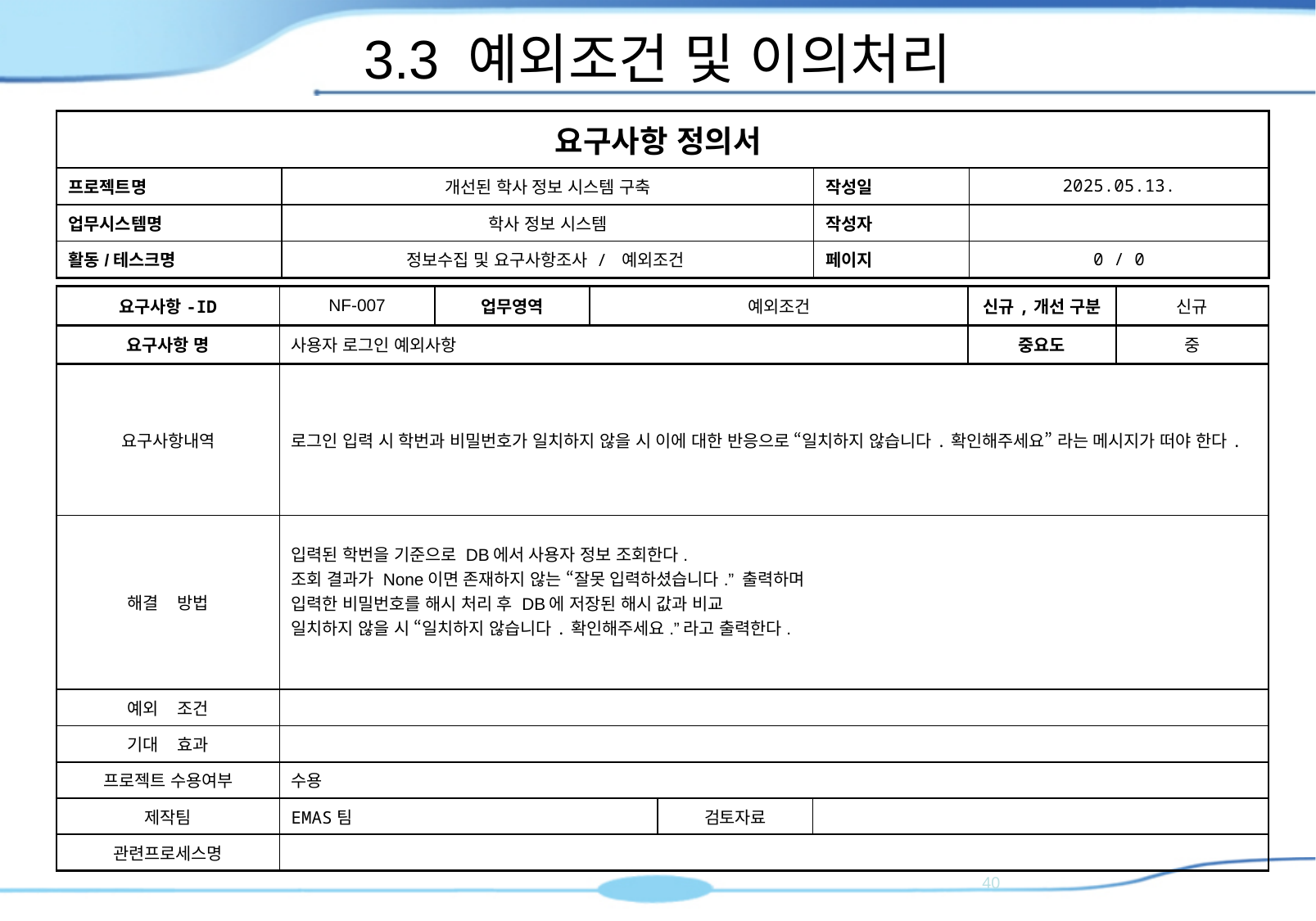

# 3.3 예외조건 및 이의처리
| 요구사항 정의서 |  |  |  |
| --- | --- | --- | --- |
| 프로젝트명 | 개선된 학사 정보 시스템 구축 | 작성일 | 2025.05.13. |
| 업무시스템명 | 학사 정보 시스템 | 작성자 |  |
| 활동/테스크명 | 정보수집 및 요구사항조사 / 예외조건 | 페이지 | 0 / 0 |
| 요구사항-ID | NF-007 | 업무영역 | 예외조건 |  |  | 신규,개선 구분 | 신규 |
| --- | --- | --- | --- | --- | --- | --- | --- |
| 요구사항 명 | 사용자 로그인 예외사항 |  |  |  |  | 중요도 | 중 |
| 요구사항내역 | 로그인 입력 시 학번과 비밀번호가 일치하지 않을 시 이에 대한 반응으로 “일치하지 않습니다.확인해주세요” 라는 메시지가 떠야 한다. |  |  |  |  |  |  |
| 해결 방법 | 입력된 학번을 기준으로 DB에서 사용자 정보 조회한다. 조회 결과가 None이면 존재하지 않는 “잘못 입력하셨습니다.” 출력하며 입력한 비밀번호를 해시 처리 후 DB에 저장된 해시 값과 비교 일치하지 않을 시 “일치하지 않습니다.확인해주세요.”라고 출력한다. |  |  |  |  |  |  |
| 예외 조건 |  |  |  |  |  |  |  |
| 기대 효과 |  |  |  |  |  |  |  |
| 프로젝트 수용여부 | 수용 |  |  |  |  |  |  |
| 제작팀 | EMAS팀 |  |  | 검토자료 |  |  |  |
| 관련프로세스명 |  |  |  |  |  |  |  |
40